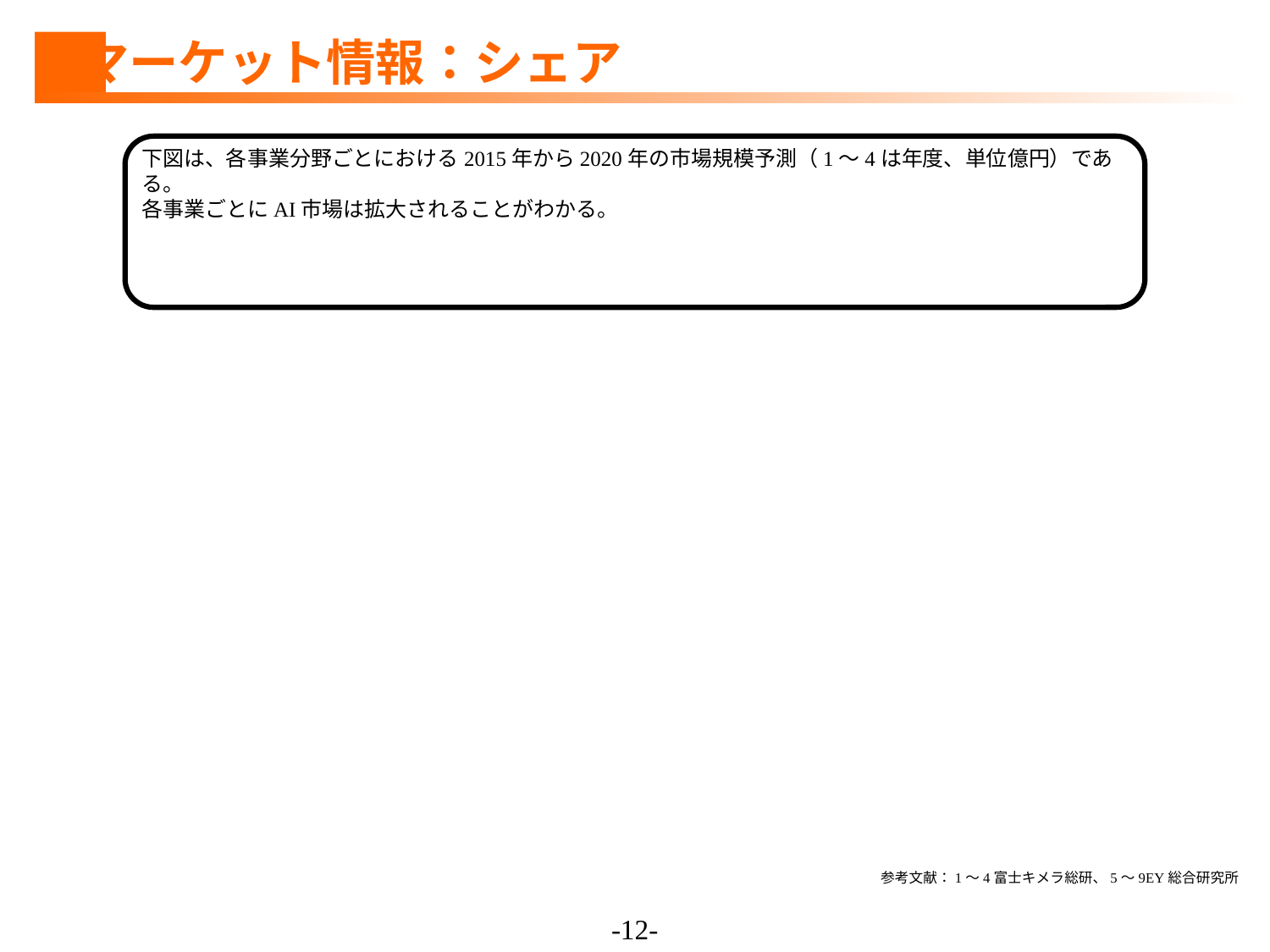

マーケット情報：シェア

下図は、各事業分野ごとにおける2015年から2020年の市場規模予測（1～4は年度、単位億円）である。
各事業ごとにAI市場は拡大されることがわかる。
参考文献：1～4富士キメラ総研、5～9EY総合研究所
-12-